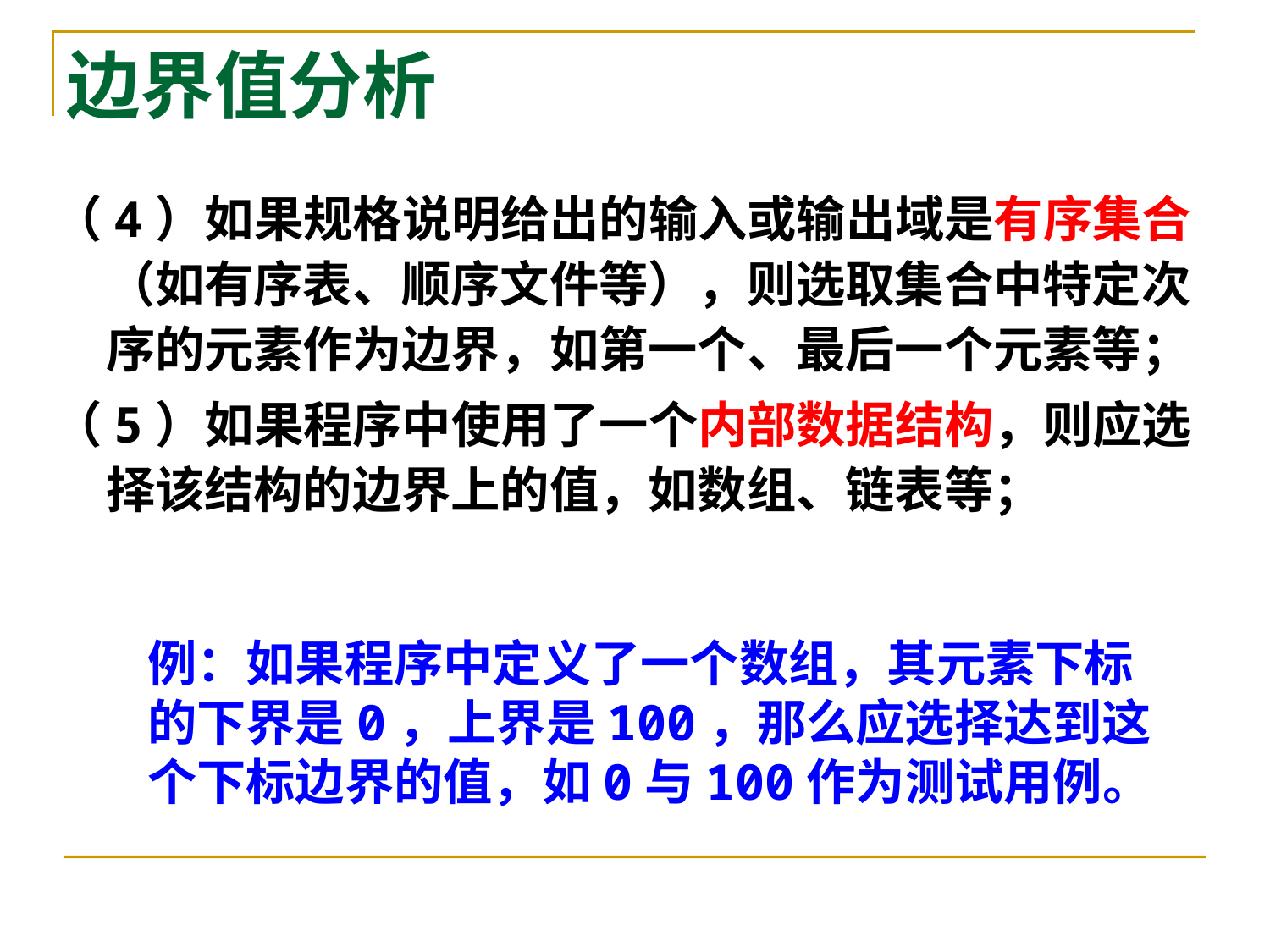

# 边界值分析
（4）如果规格说明给出的输入或输出域是有序集合（如有序表、顺序文件等），则选取集合中特定次序的元素作为边界，如第一个、最后一个元素等；
（5）如果程序中使用了一个内部数据结构，则应选择该结构的边界上的值，如数组、链表等；

例：如果程序中定义了一个数组，其元素下标的下界是0，上界是100，那么应选择达到这个下标边界的值，如0与100作为测试用例。